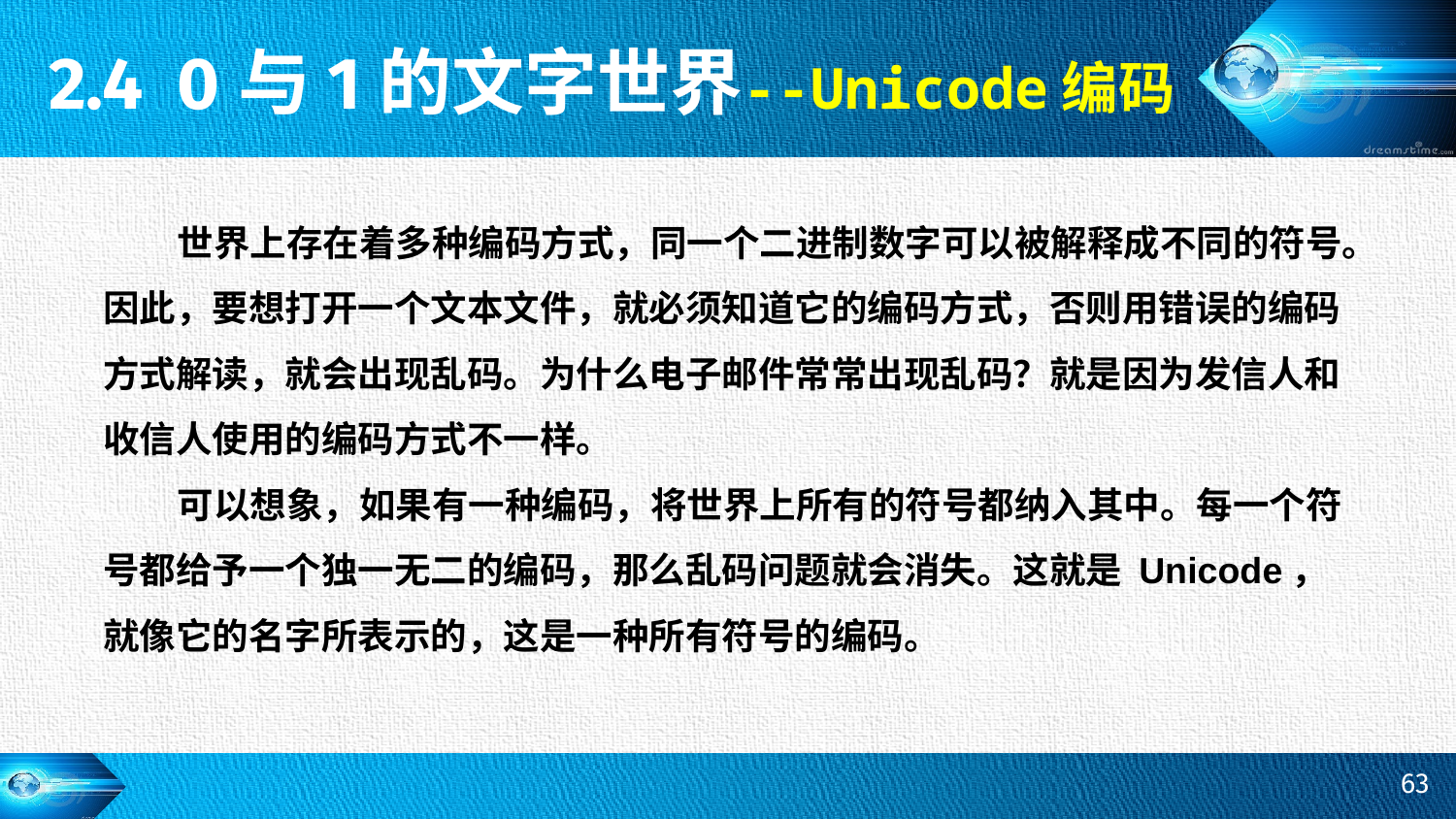

2.4  0与1的文字世界
--Unicode编码
        世界上存在着多种编码方式，同一个二进制数字可以被解释成不同的符号。因此，要想打开一个文本文件，就必须知道它的编码方式，否则用错误的编码方式解读，就会出现乱码。为什么电子邮件常常出现乱码？就是因为发信人和收信人使用的编码方式不一样。
        可以想象，如果有一种编码，将世界上所有的符号都纳入其中。每一个符号都给予一个独一无二的编码，那么乱码问题就会消失。这就是 Unicode，就像它的名字所表示的，这是一种所有符号的编码。

63